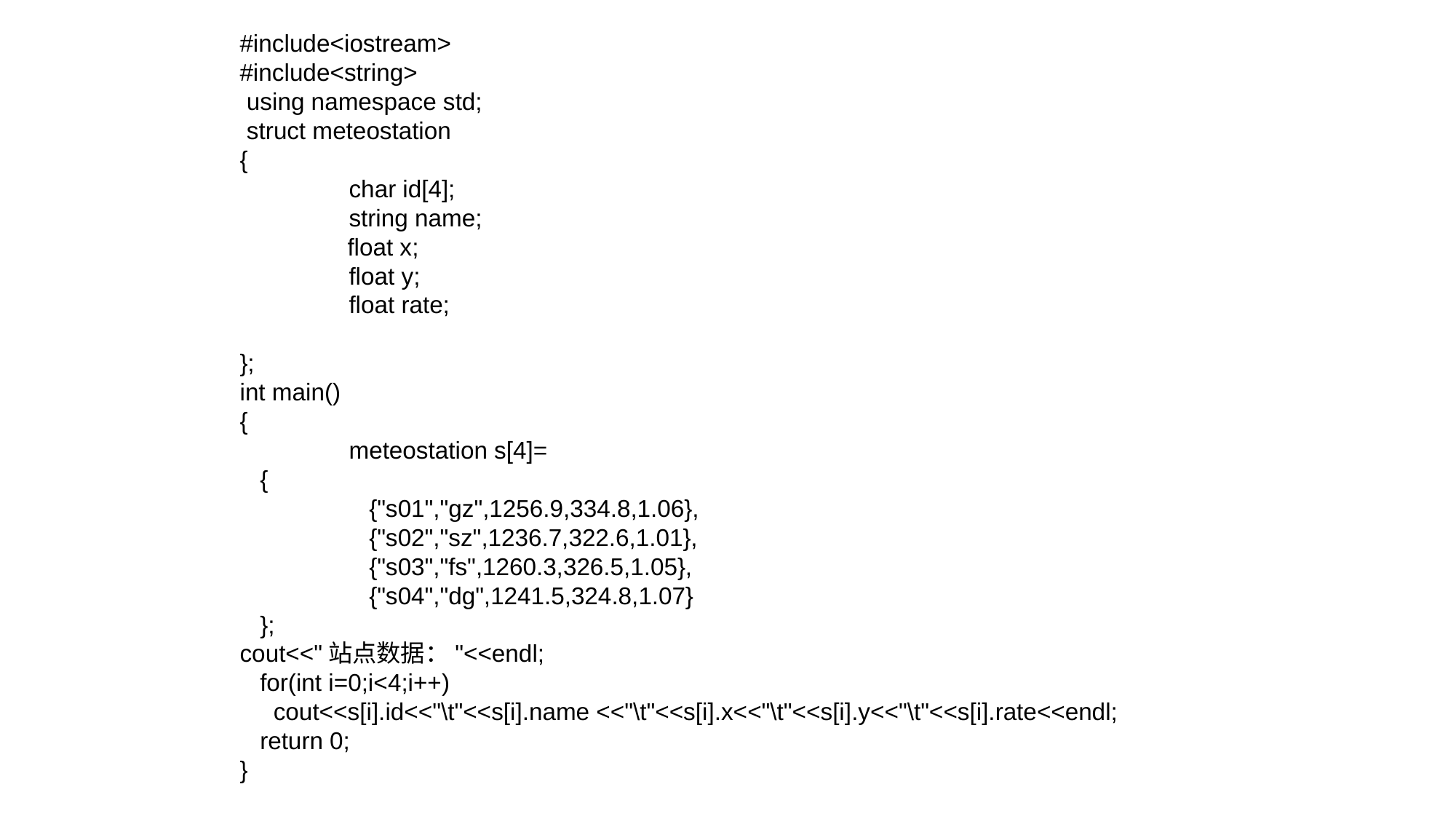

#include<iostream>
#include<string>
 using namespace std;
 struct meteostation
{
	char id[4];
	string name;
                float x;
	float y;
	float rate;

};
int main()
{
	meteostation s[4]=
   {
	   {"s01","gz",1256.9,334.8,1.06},
	   {"s02","sz",1236.7,322.6,1.01},
	   {"s03","fs",1260.3,326.5,1.05},
	   {"s04","dg",1241.5,324.8,1.07}
   };
cout<<"站点数据："<<endl;
   for(int i=0;i<4;i++)
     cout<<s[i].id<<"\t"<<s[i].name <<"\t"<<s[i].x<<"\t"<<s[i].y<<"\t"<<s[i].rate<<endl;
   return 0;
}